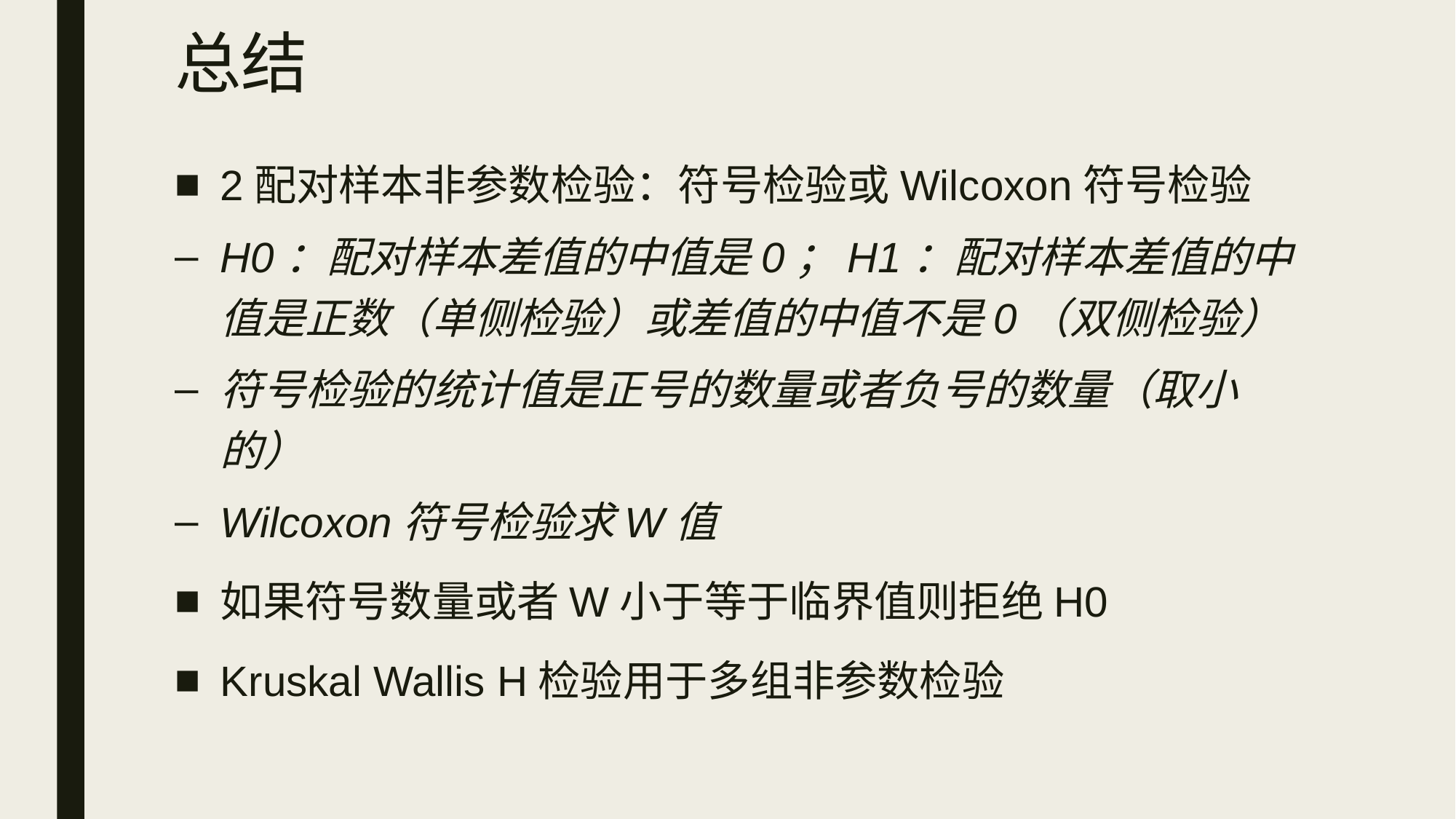

# 总结
2配对样本非参数检验：符号检验或Wilcoxon符号检验
H0：配对样本差值的中值是0；H1：配对样本差值的中值是正数（单侧检验）或差值的中值不是0（双侧检验）
符号检验的统计值是正号的数量或者负号的数量（取小的）
Wilcoxon符号检验求W值
如果符号数量或者W小于等于临界值则拒绝H0
Kruskal Wallis H检验用于多组非参数检验